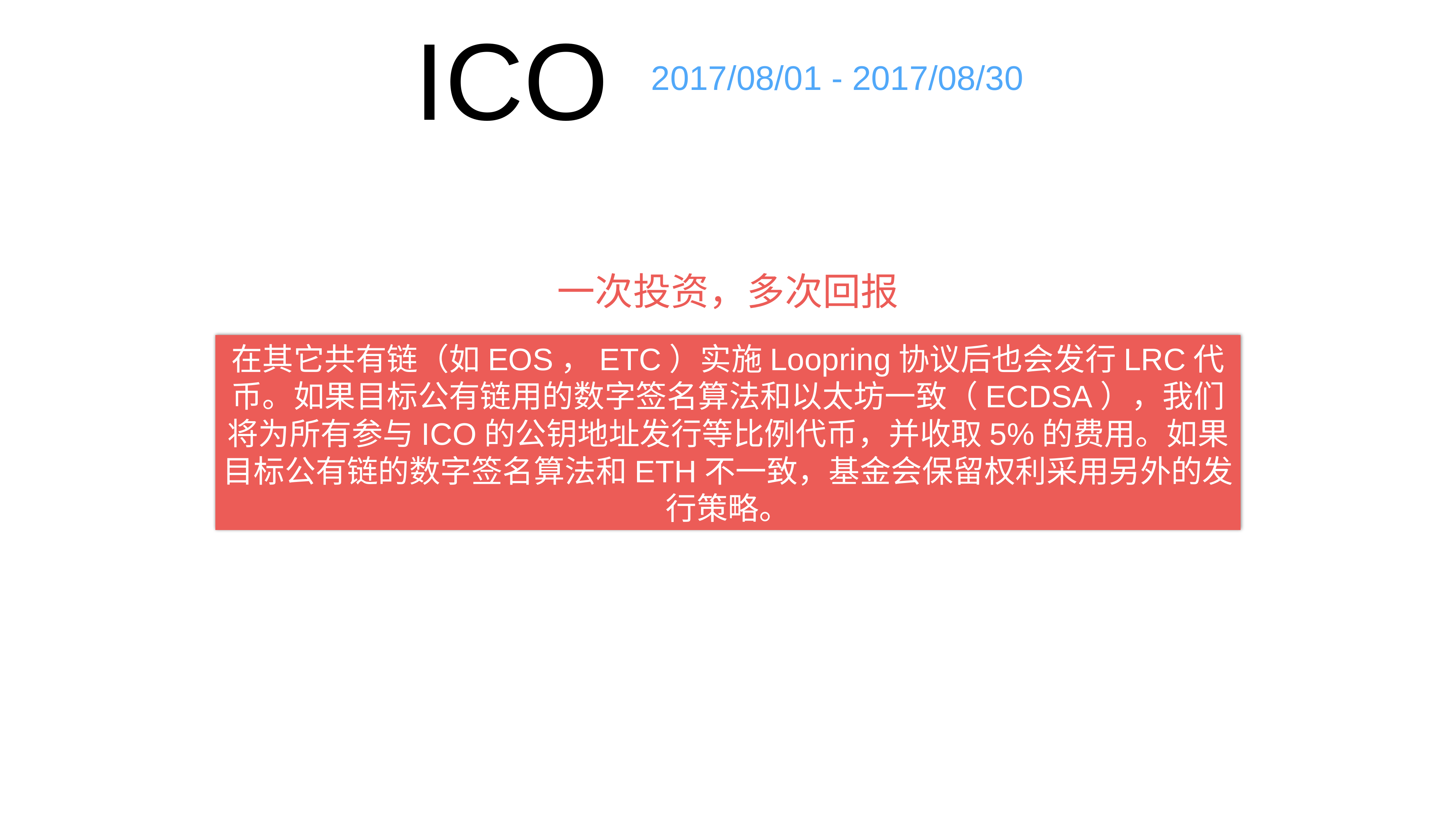

ICO
2017/08/01 - 2017/08/30
一次投资，多次回报
$5B
在其它共有链（如EOS，ETC）实施Loopring协议后也会发行LRC代币。如果目标公有链用的数字签名算法和以太坊一致（ECDSA），我们将为所有参与ICO的公钥地址发行等比例代币，并收取5%的费用。如果目标公有链的数字签名算法和ETH不一致，基金会保留权利采用另外的发行策略。
24-Hour Trade Volume
on Global Exchanges